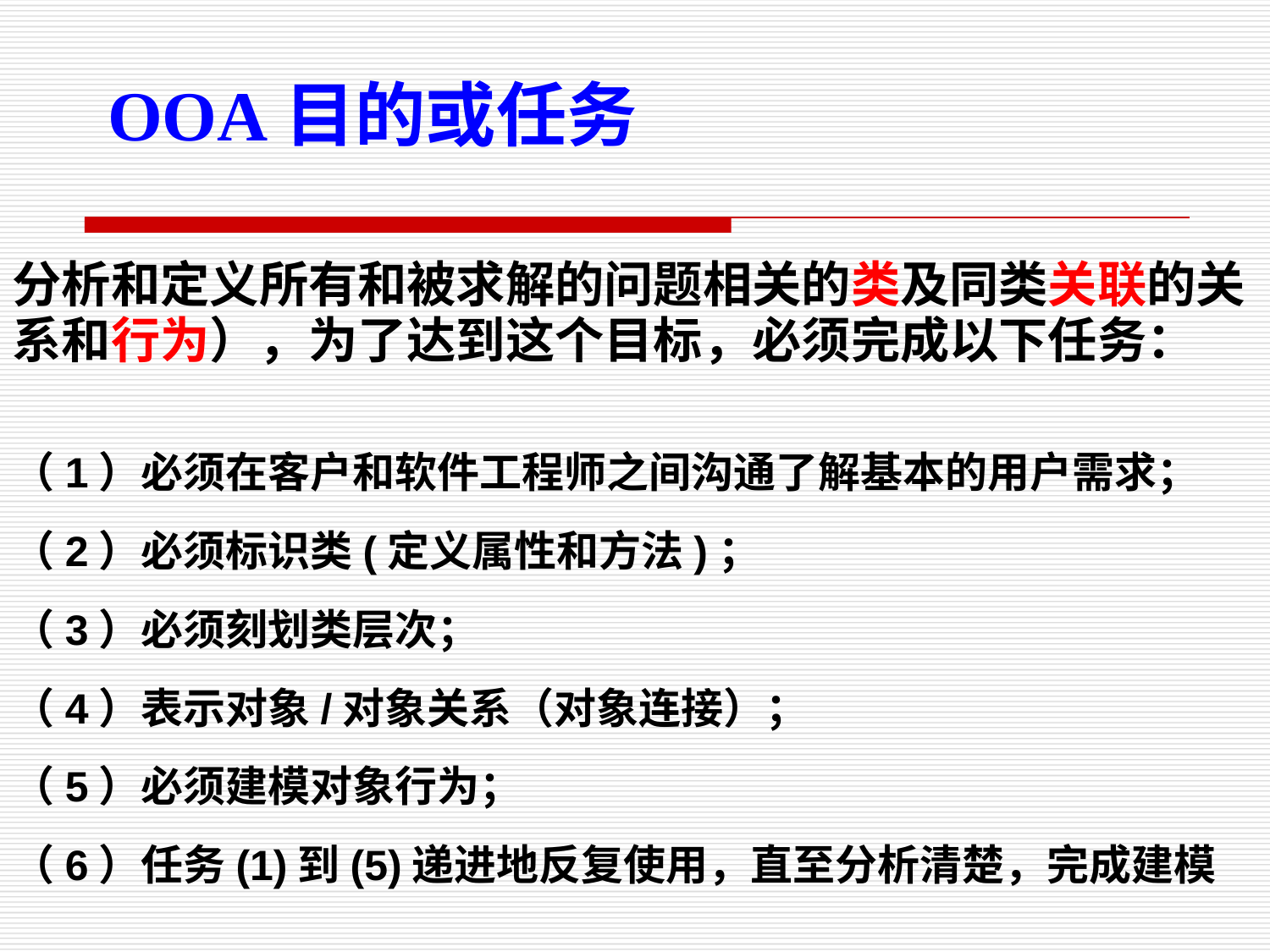

OOA目的或任务
分析和定义所有和被求解的问题相关的类及同类关联的关系和行为），为了达到这个目标，必须完成以下任务：

（1）必须在客户和软件工程师之间沟通了解基本的用户需求；
（2）必须标识类(定义属性和方法)；
（3）必须刻划类层次；
（4）表示对象/对象关系（对象连接）；
（5）必须建模对象行为；
（6）任务(1)到(5)递进地反复使用，直至分析清楚，完成建模